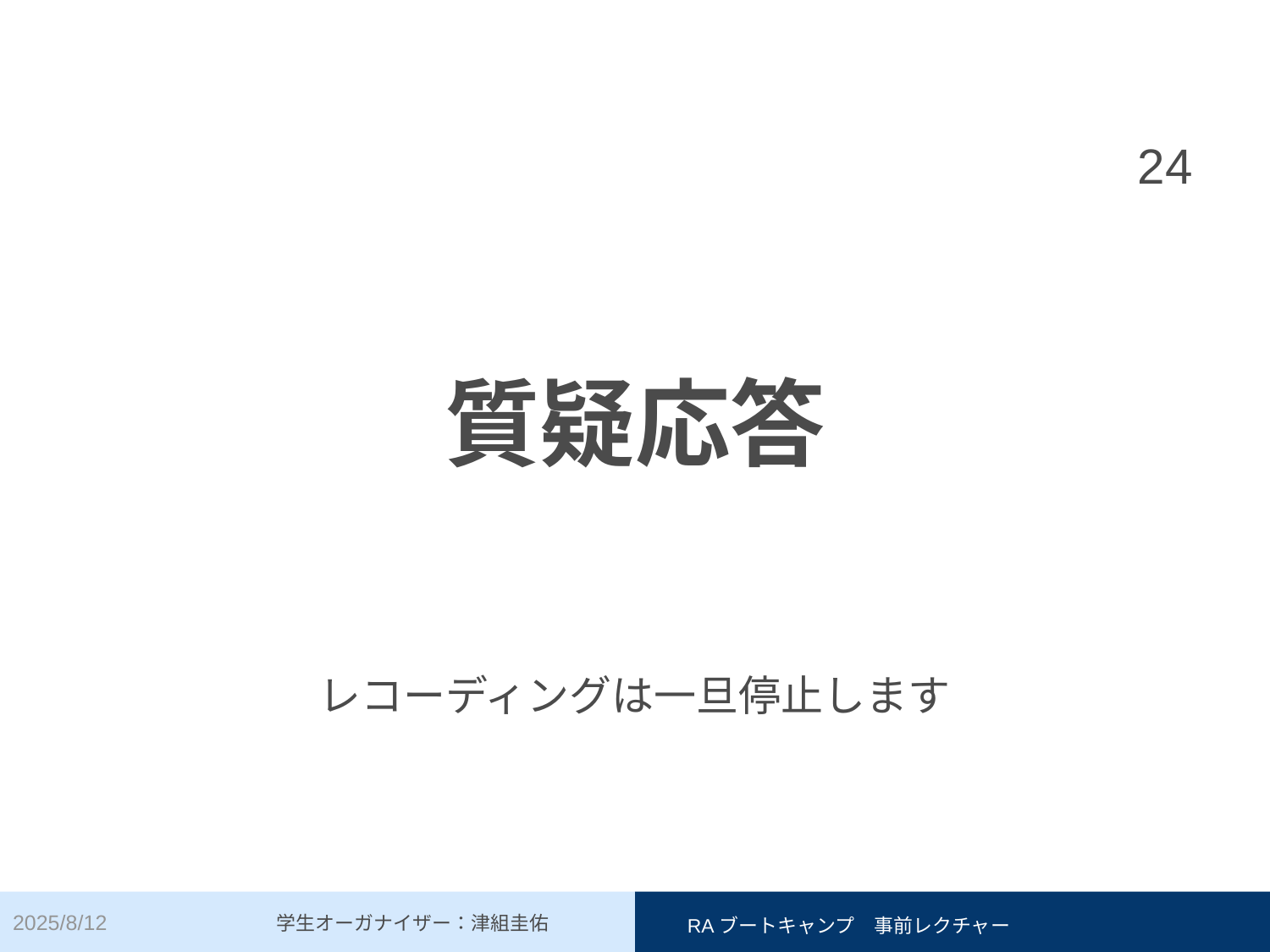

24
# 質疑応答
レコーディングは一旦停止します
2025/8/12
　RAブートキャンプ　事前レクチャー